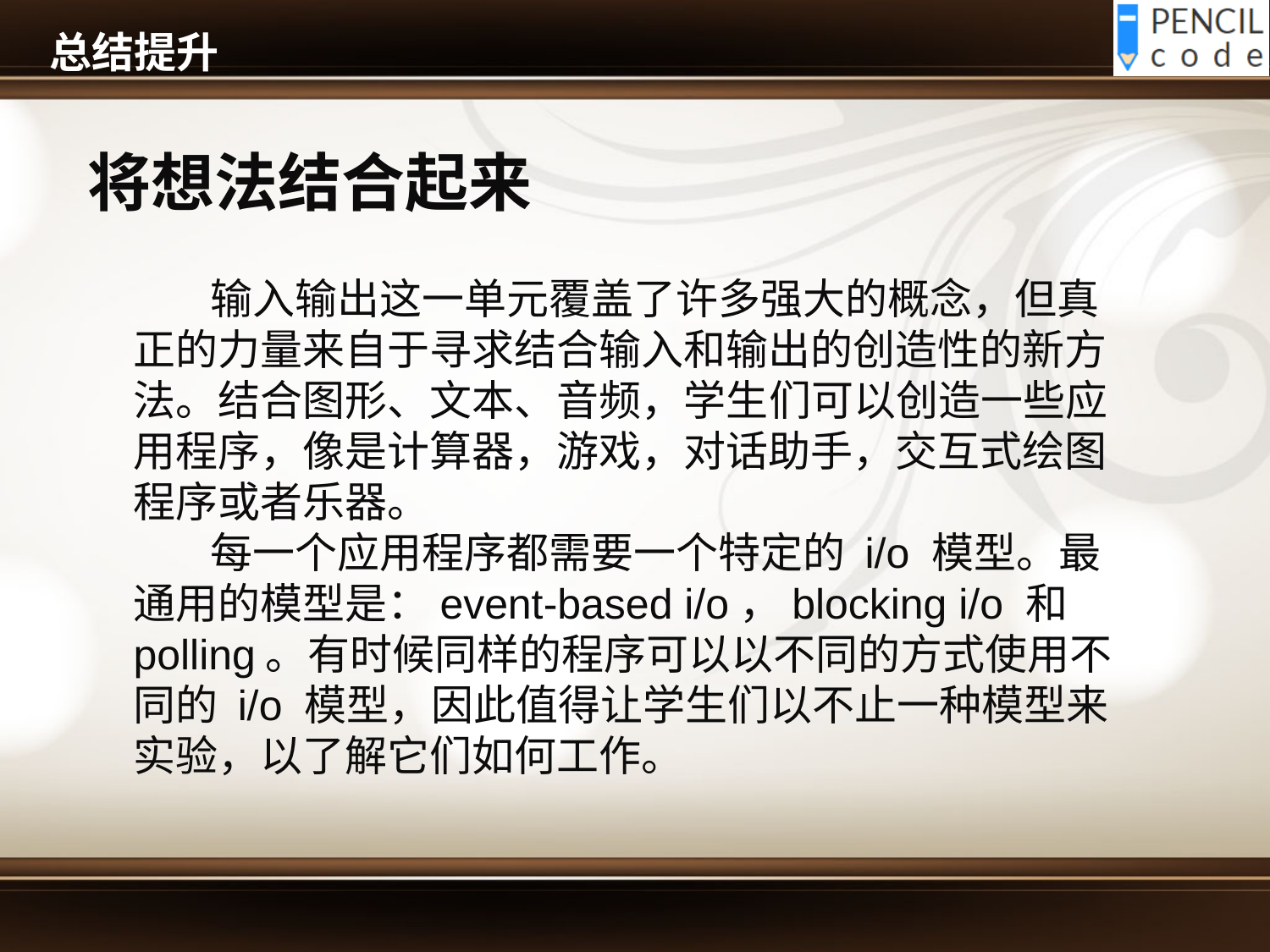

# 总结提升
将想法结合起来
       输入输出这一单元覆盖了许多强大的概念，但真正的力量来自于寻求结合输入和输出的创造性的新方法。结合图形、文本、音频，学生们可以创造一些应用程序，像是计算器，游戏，对话助手，交互式绘图程序或者乐器。
       每一个应用程序都需要一个特定的 i/o 模型。最通用的模型是：event-based i/o，blocking i/o 和 polling。有时候同样的程序可以以不同的方式使用不同的 i/o 模型，因此值得让学生们以不止一种模型来实验，以了解它们如何工作。